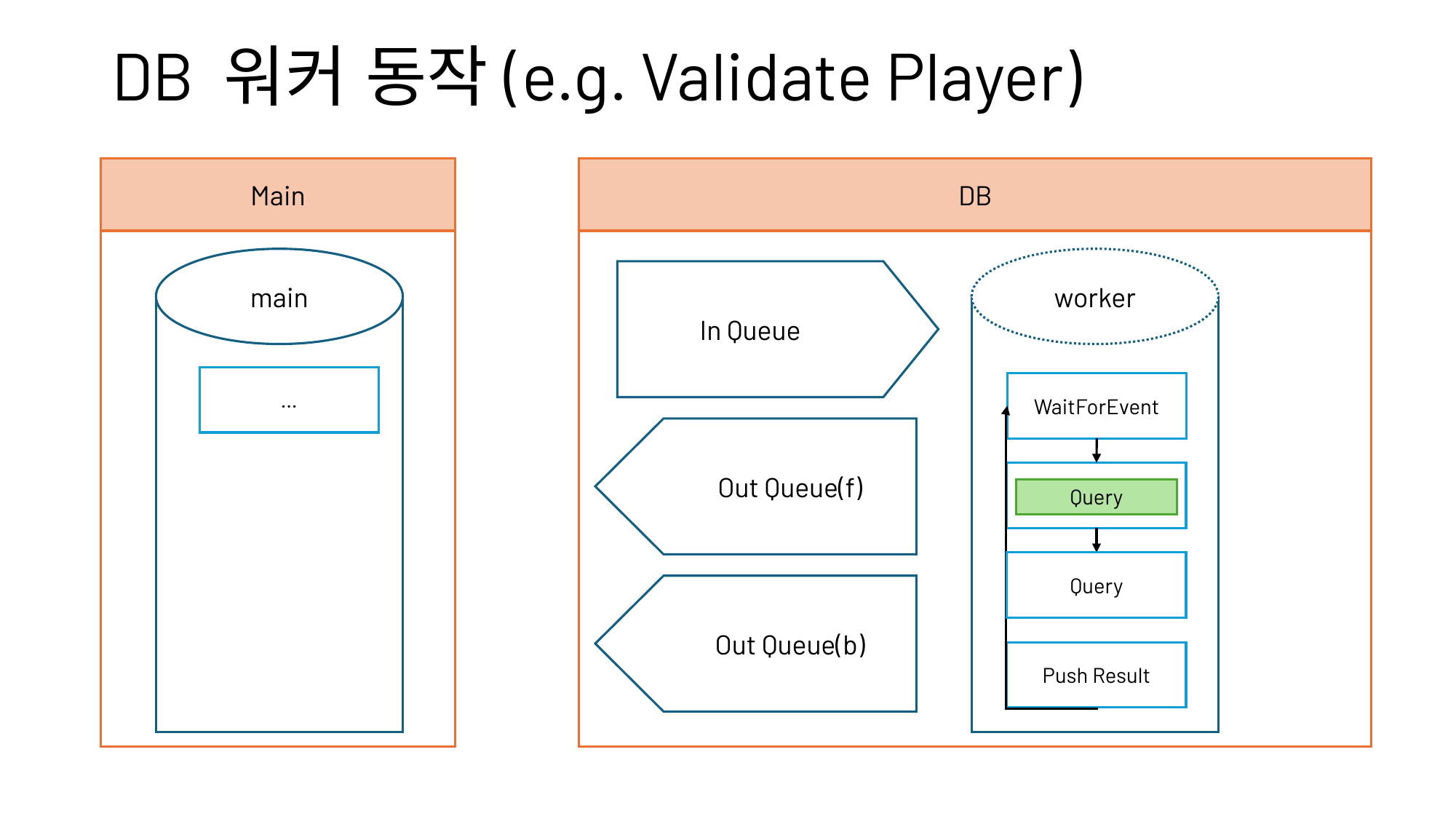

# DB 워커 동작(e.g. Validate Player)

Main
DB
main
worker
In Queue

…
WaitForEvent
Out Queue(f)
Pop Query
Query
Query
Out Queue(b)
Push Result